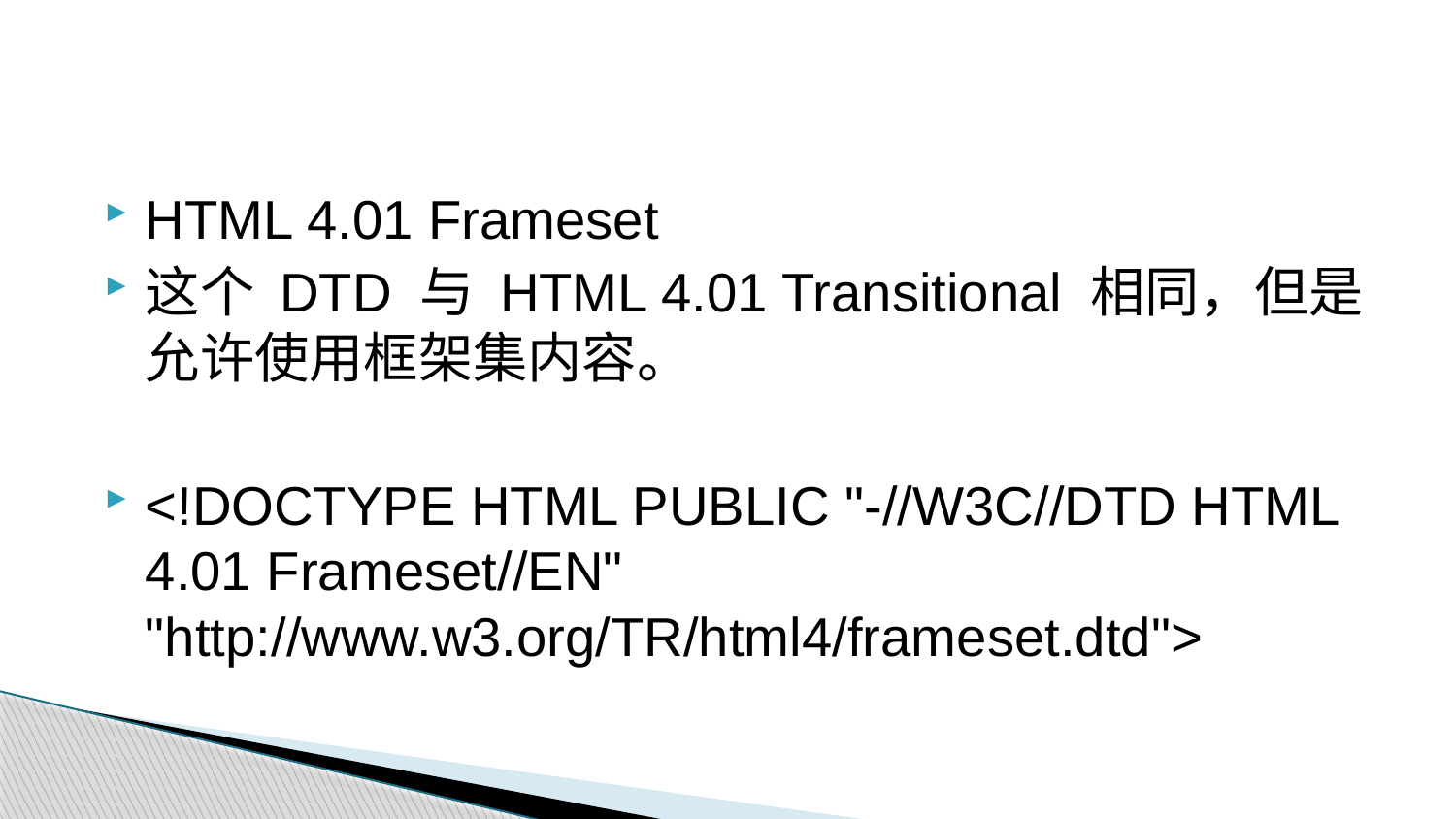

#
HTML 4.01 Frameset
这个 DTD 与 HTML 4.01 Transitional 相同，但是允许使用框架集内容。

<!DOCTYPE HTML PUBLIC "-//W3C//DTD HTML 4.01 Frameset//EN" "http://www.w3.org/TR/html4/frameset.dtd">